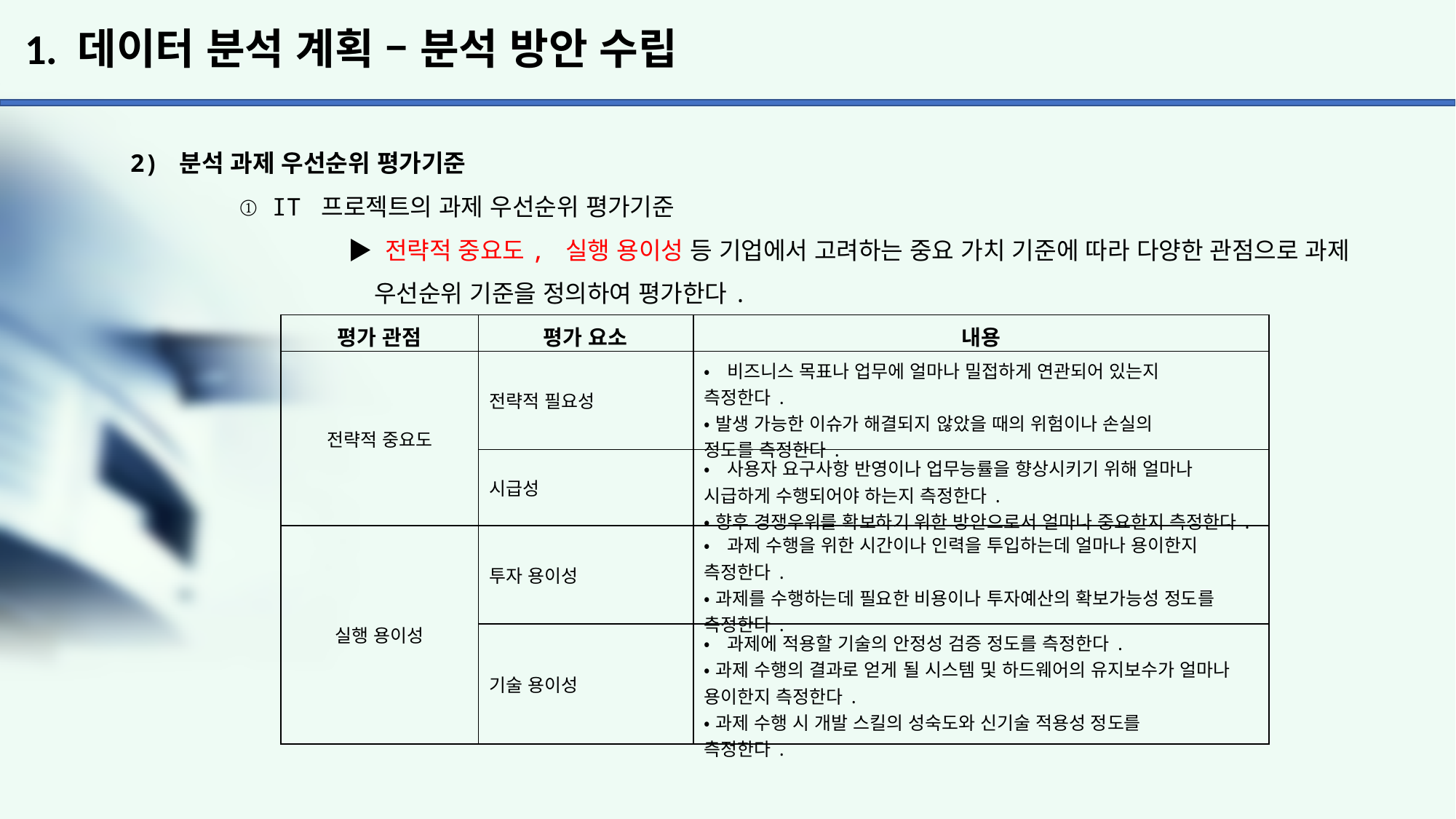

# 1. 데이터 분석 계획 – 분석 방안 수립
2) 분석 과제 우선순위 평가기준
	① IT 프로젝트의 과제 우선순위 평가기준
		▶ 전략적 중요도, 실행 용이성 등 기업에서 고려하는 중요 가치 기준에 따라 다양한 관점으로 과제
		   우선순위 기준을 정의하여 평가한다.
| 평가 관점 | 평가 요소 | 내용 |
| --- | --- | --- |
| 전략적 중요도 | 전략적 필요성 | •비즈니스 목표나 업무에 얼마나 밀접하게 연관되어 있는지 측정한다. •발생 가능한 이슈가 해결되지 않았을 때의 위험이나 손실의 정도를 측정한다. |
|  | 시급성 | •사용자 요구사항 반영이나 업무능률을 향상시키기 위해 얼마나 시급하게 수행되어야 하는지 측정한다. •향후 경쟁우위를 확보하기 위한 방안으로서 얼마나 중요한지 측정한다. |
| 실행 용이성 | 투자 용이성 | •과제 수행을 위한 시간이나 인력을 투입하는데 얼마나 용이한지 측정한다. •과제를 수행하는데 필요한 비용이나 투자예산의 확보가능성 정도를 측정한다. |
|  | 기술 용이성 | •과제에 적용할 기술의 안정성 검증 정도를 측정한다. •과제 수행의 결과로 얻게 될 시스템 및 하드웨어의 유지보수가 얼마나 용이한지 측정한다. •과제 수행 시 개발 스킬의 성숙도와 신기술 적용성 정도를 측정한다. |